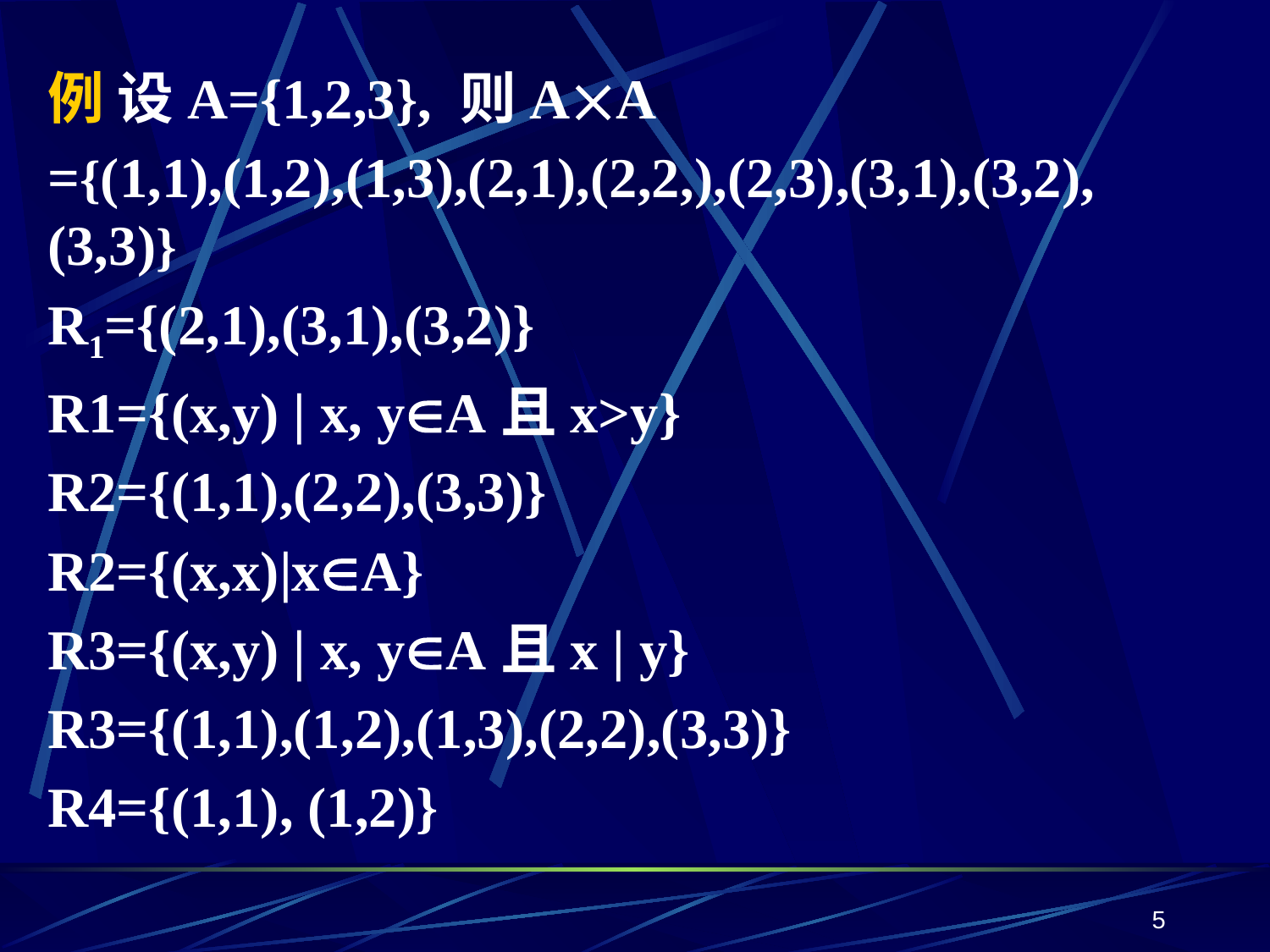

例 设A={1,2,3}, 则A×A
={(1,1),(1,2),(1,3),(2,1),(2,2,),(2,3),(3,1),(3,2),(3,3)}
R1={(2,1),(3,1),(3,2)}
R1={(x,y) | x, y∈A且x>y}
R2={(1,1),(2,2),(3,3)}
R2={(x,x)|x∈A}
R3={(x,y) | x, y∈A且x | y}
R3={(1,1),(1,2),(1,3),(2,2),(3,3)}
R4={(1,1), (1,2)}

5